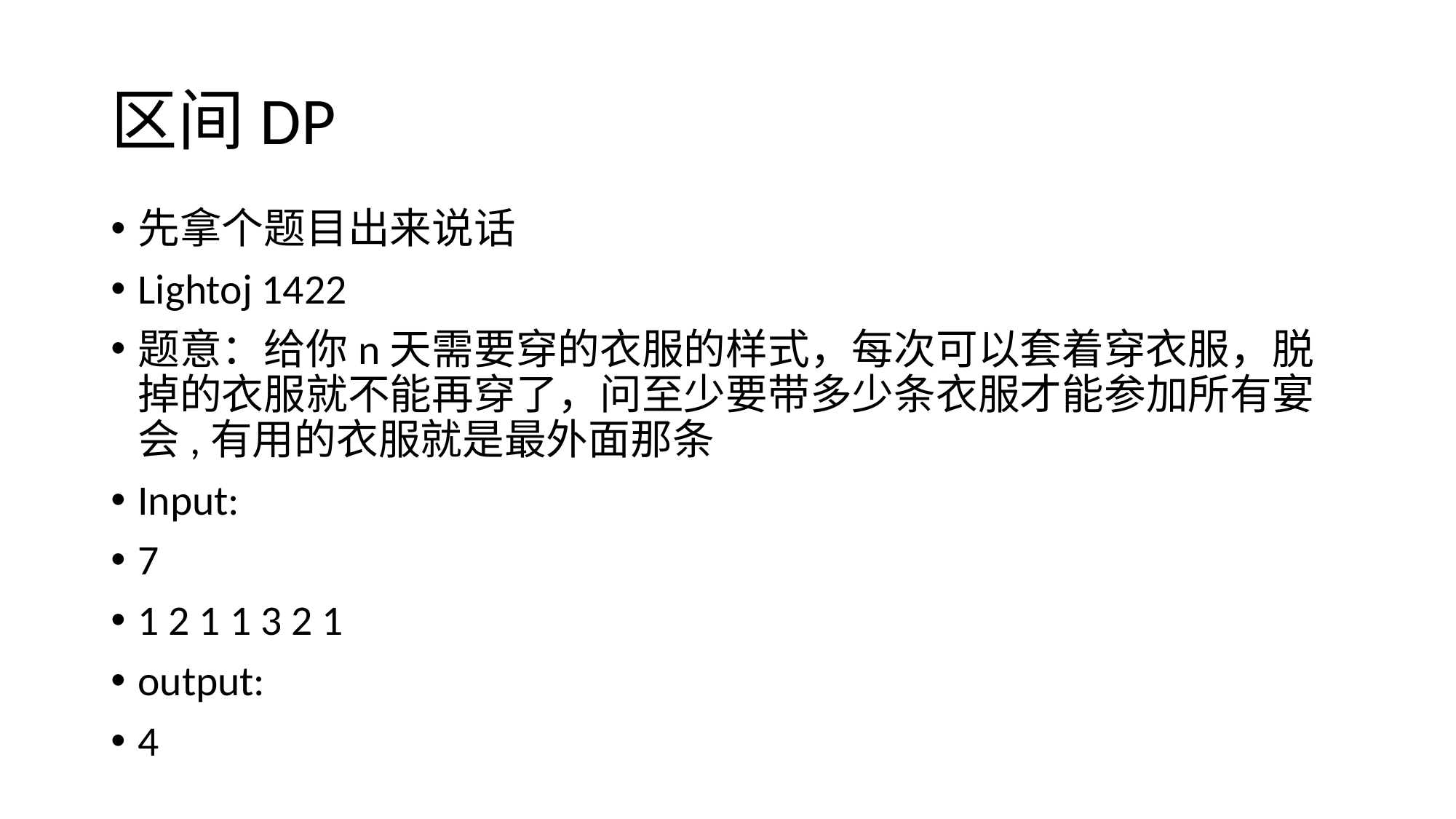

# 区间DP
先拿个题目出来说话
Lightoj 1422
题意：给你n天需要穿的衣服的样式，每次可以套着穿衣服，脱掉的衣服就不能再穿了，问至少要带多少条衣服才能参加所有宴会,有用的衣服就是最外面那条
Input:
7
1 2 1 1 3 2 1
output:
4